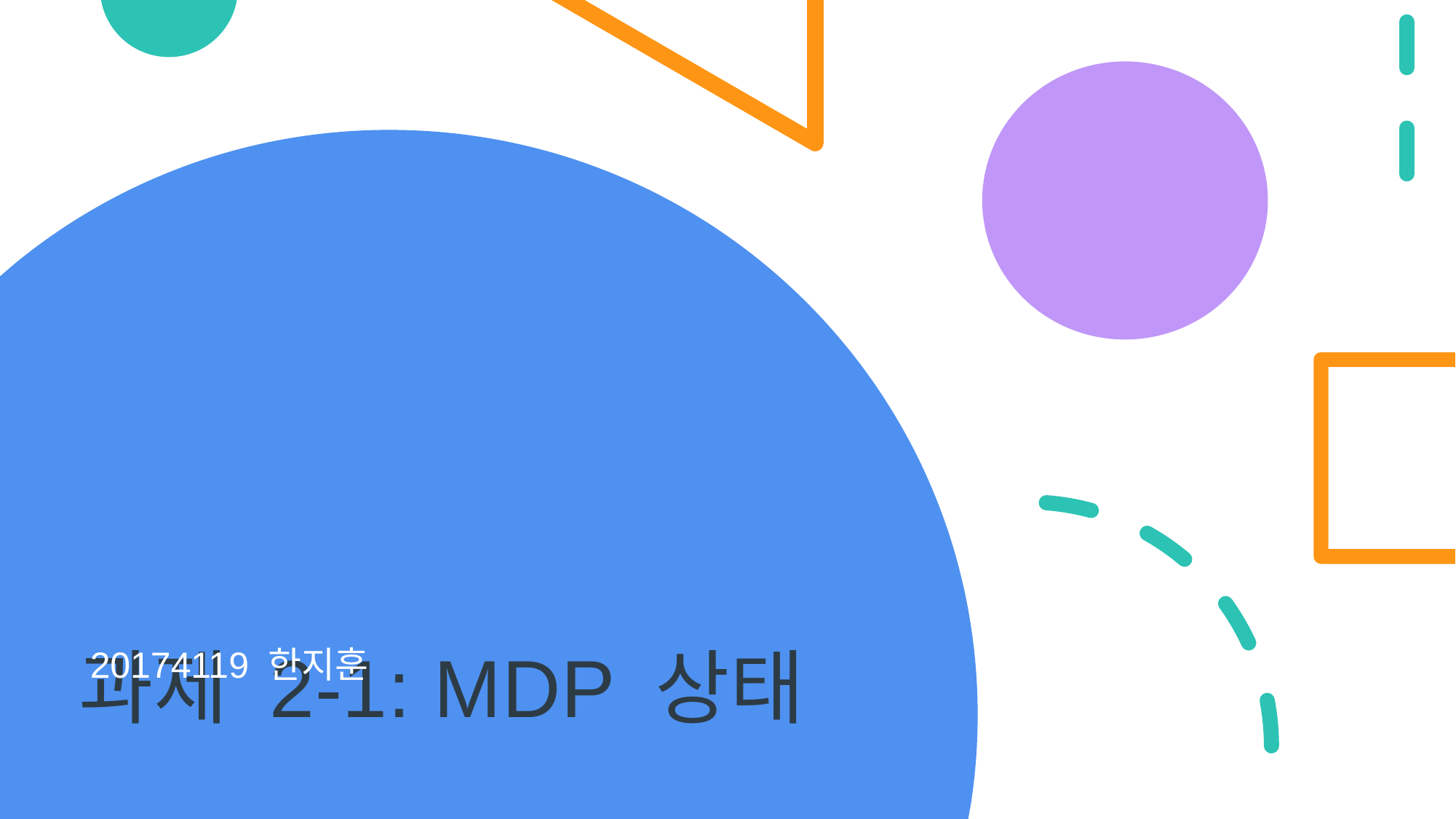

# 과제 2-1: MDP 상태

20174119 한지훈